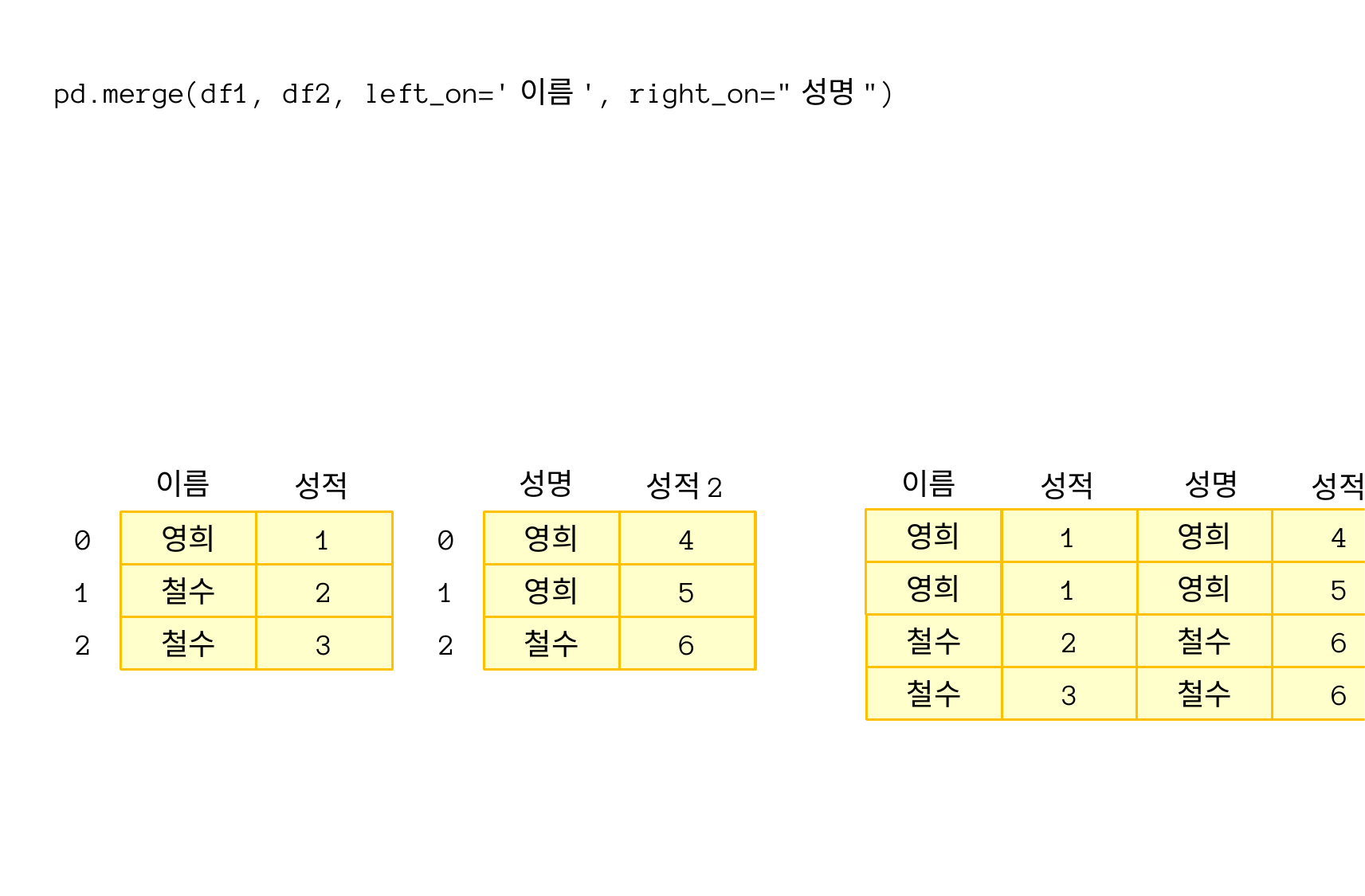

pd.merge(df1, df2, left_on='이름', right_on="성명")
이름
성명
이름
성명

성적

성적2
성적
성적2
영희
1
영희
4
0
영희
1
0
영희
4
영희
1
영희
5
1
철수
2
1
영희
5
철수
2
철수
6
2
철수
3
2
철수
6
철수
6
철수
3